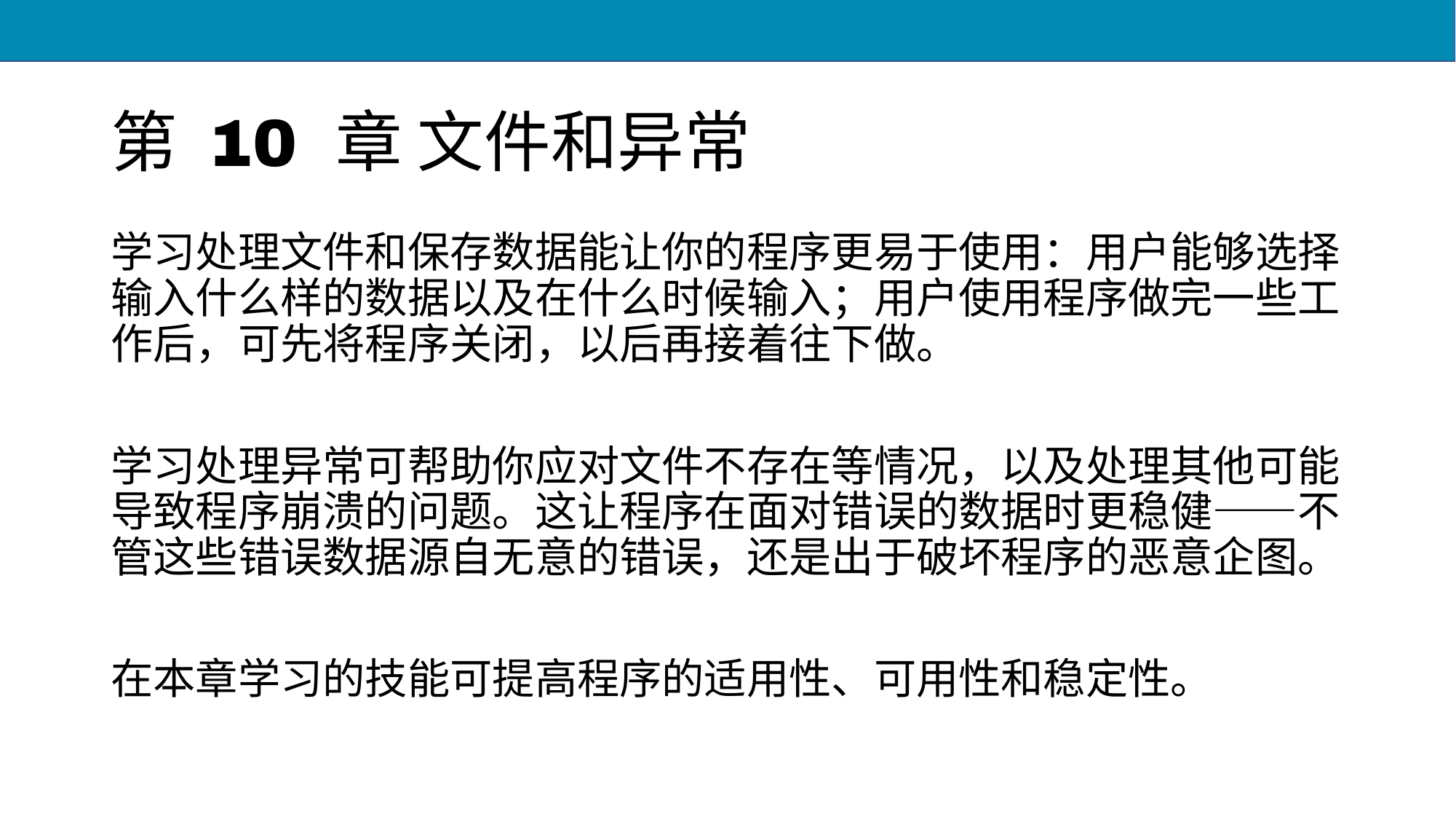

# 第 10 章 文件和异常
学习处理文件和保存数据能让你的程序更易于使用：用户能够选择输入什么样的数据以及在什么时候输入；用户使用程序做完一些工作后，可先将程序关闭，以后再接着往下做。

学习处理异常可帮助你应对文件不存在等情况，以及处理其他可能导致程序崩溃的问题。这让程序在面对错误的数据时更稳健——不管这些错误数据源自无意的错误，还是出于破坏程序的恶意企图。

在本章学习的技能可提高程序的适用性、可用性和稳定性。